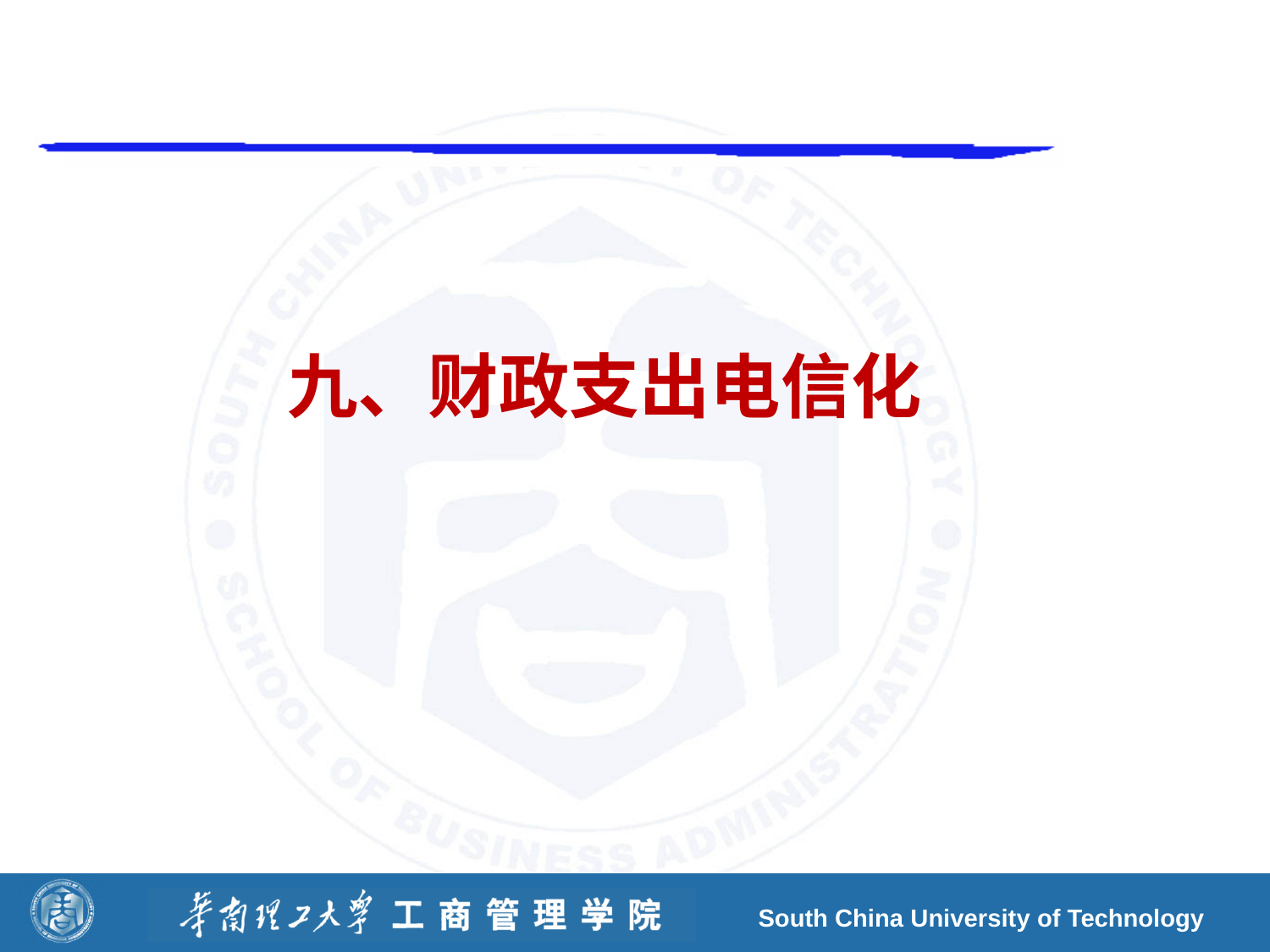

# 九、财政支出电信化
South China University of Technology